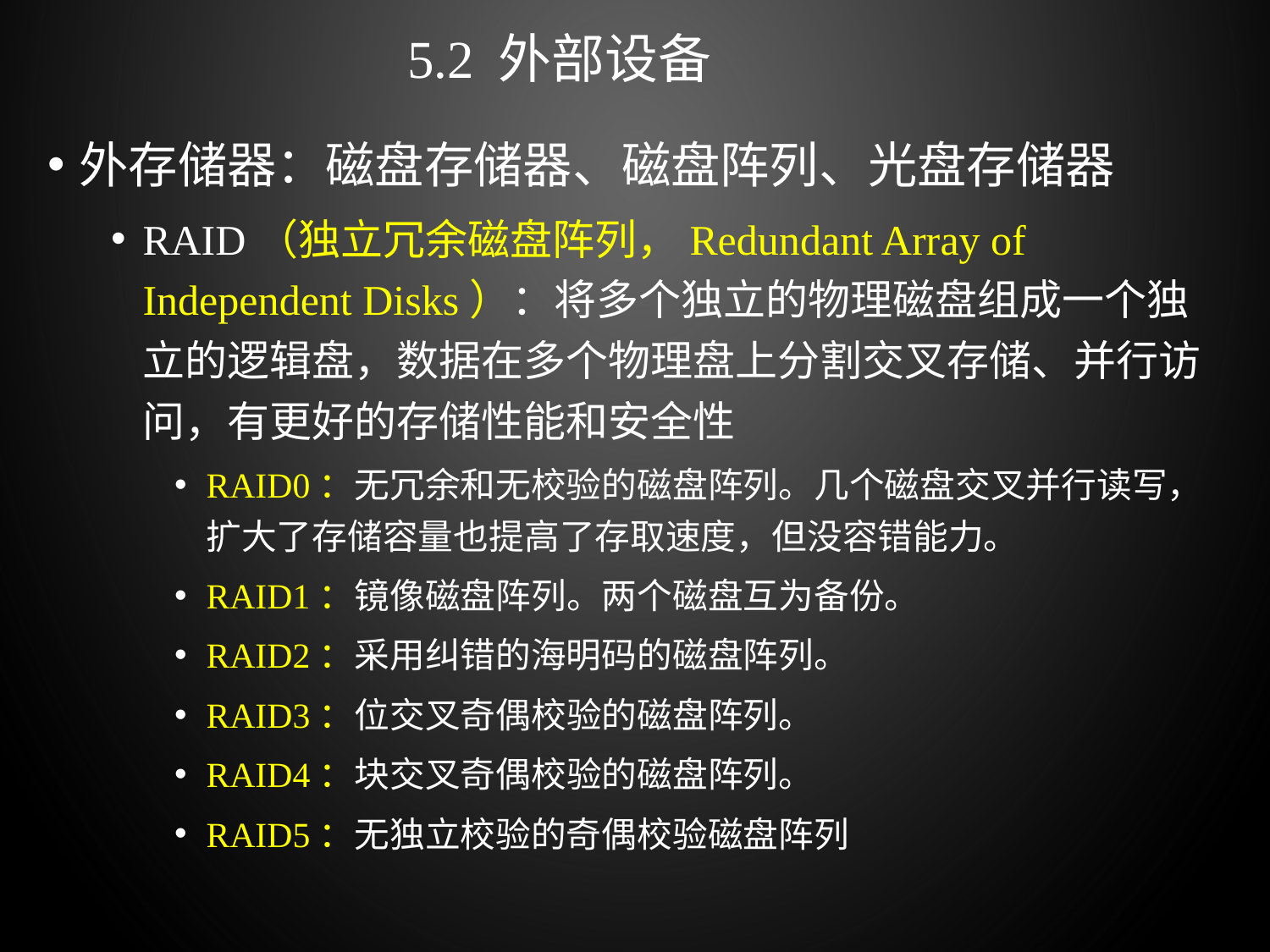

# 5.2 外部设备
外存储器：磁盘存储器、磁盘阵列、光盘存储器
RAID（独立冗余磁盘阵列，Redundant Array of Independent Disks）：将多个独立的物理磁盘组成一个独立的逻辑盘，数据在多个物理盘上分割交叉存储、并行访问，有更好的存储性能和安全性
RAID0：无冗余和无校验的磁盘阵列。几个磁盘交叉并行读写，扩大了存储容量也提高了存取速度，但没容错能力。
RAID1：镜像磁盘阵列。两个磁盘互为备份。
RAID2：采用纠错的海明码的磁盘阵列。
RAID3：位交叉奇偶校验的磁盘阵列。
RAID4：块交叉奇偶校验的磁盘阵列。
RAID5：无独立校验的奇偶校验磁盘阵列